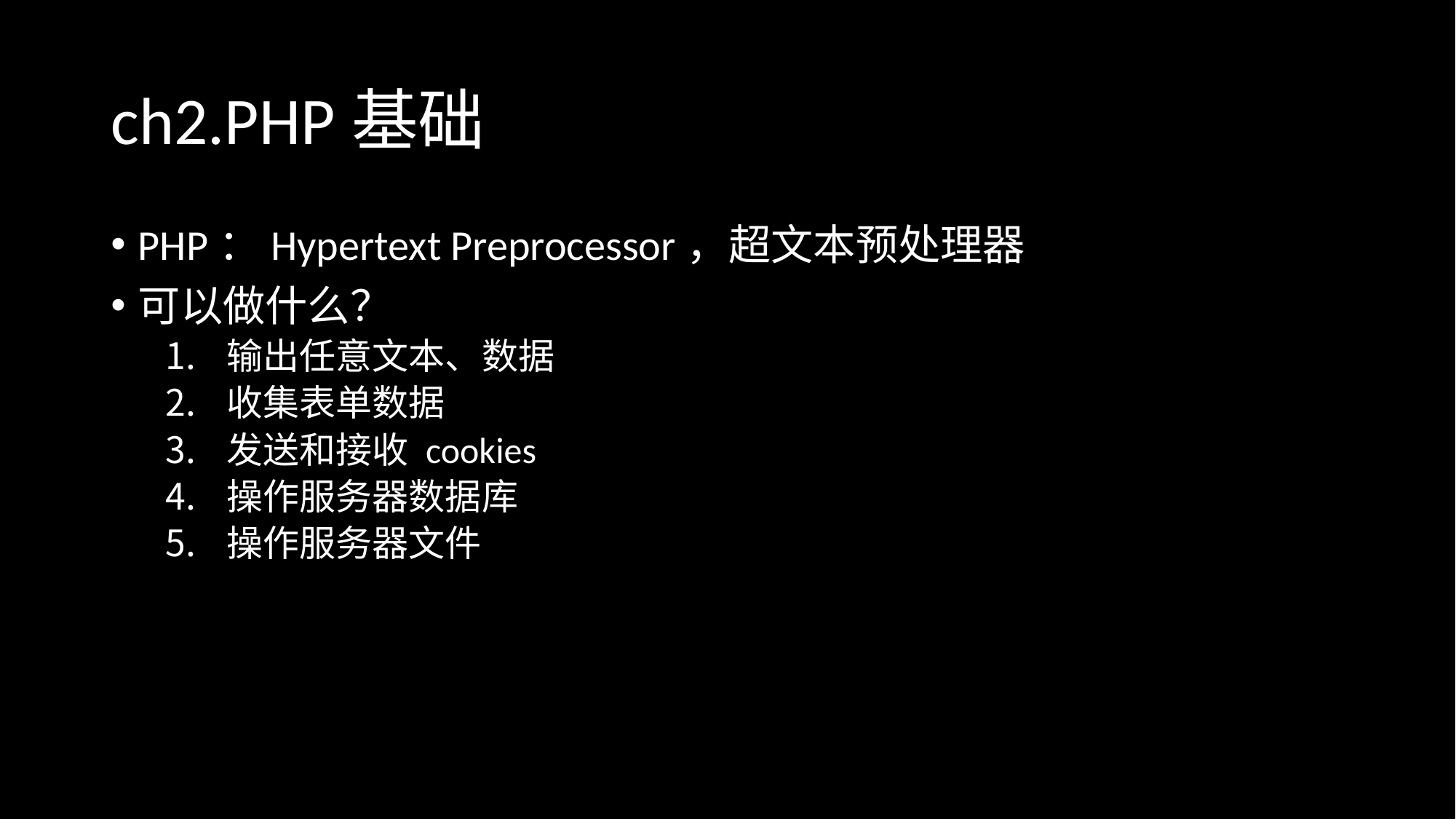

# ch2.PHP基础
PHP：Hypertext Preprocessor，超文本预处理器
可以做什么？
输出任意文本、数据
收集表单数据
发送和接收 cookies
操作服务器数据库
操作服务器文件